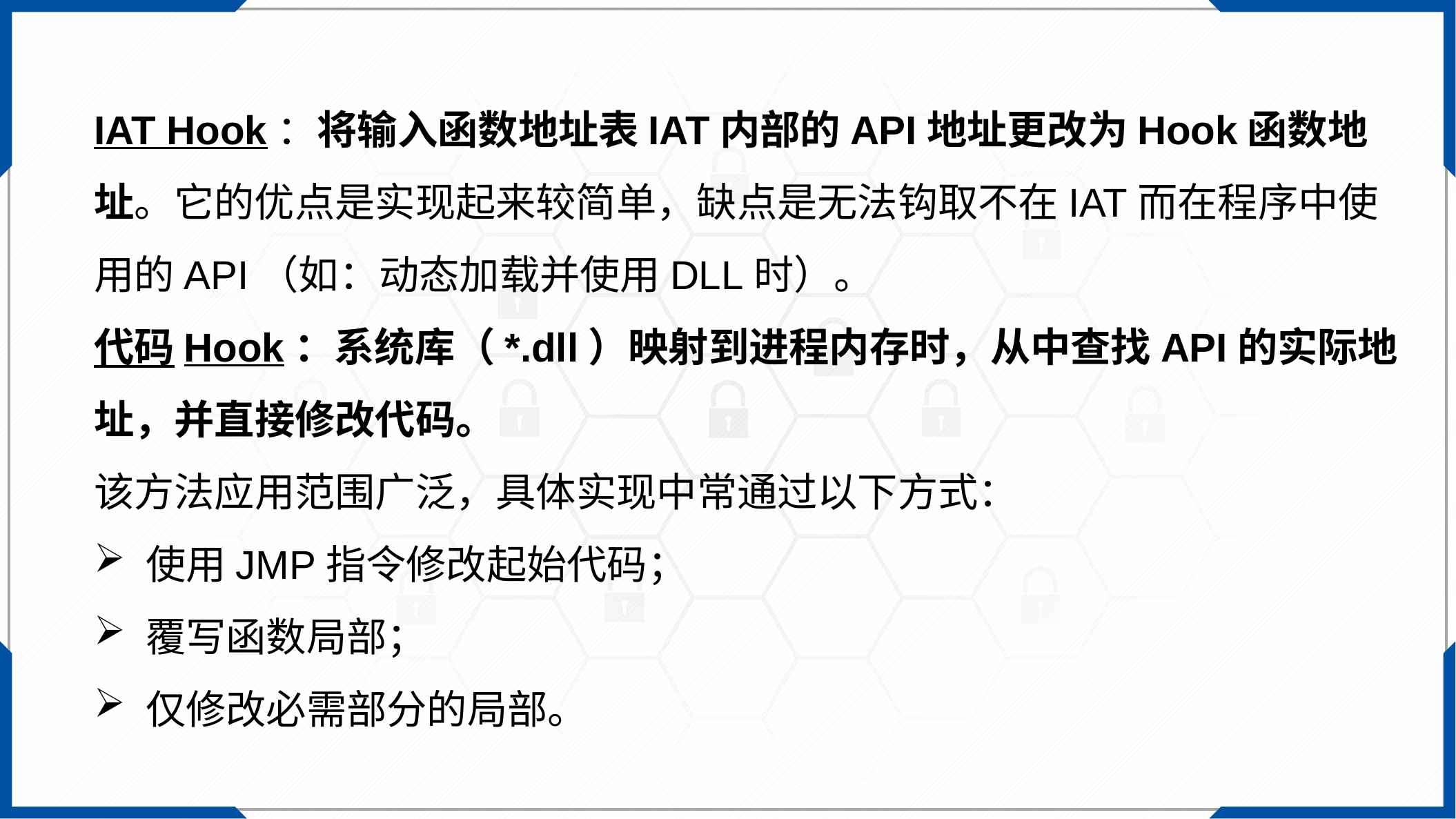

IAT Hook：将输入函数地址表IAT内部的API地址更改为Hook函数地址。它的优点是实现起来较简单，缺点是无法钩取不在IAT而在程序中使用的API（如：动态加载并使用DLL时）。
代码Hook：系统库（*.dll）映射到进程内存时，从中查找API的实际地址，并直接修改代码。
该方法应用范围广泛，具体实现中常通过以下方式：
使用JMP指令修改起始代码；
覆写函数局部；
仅修改必需部分的局部。